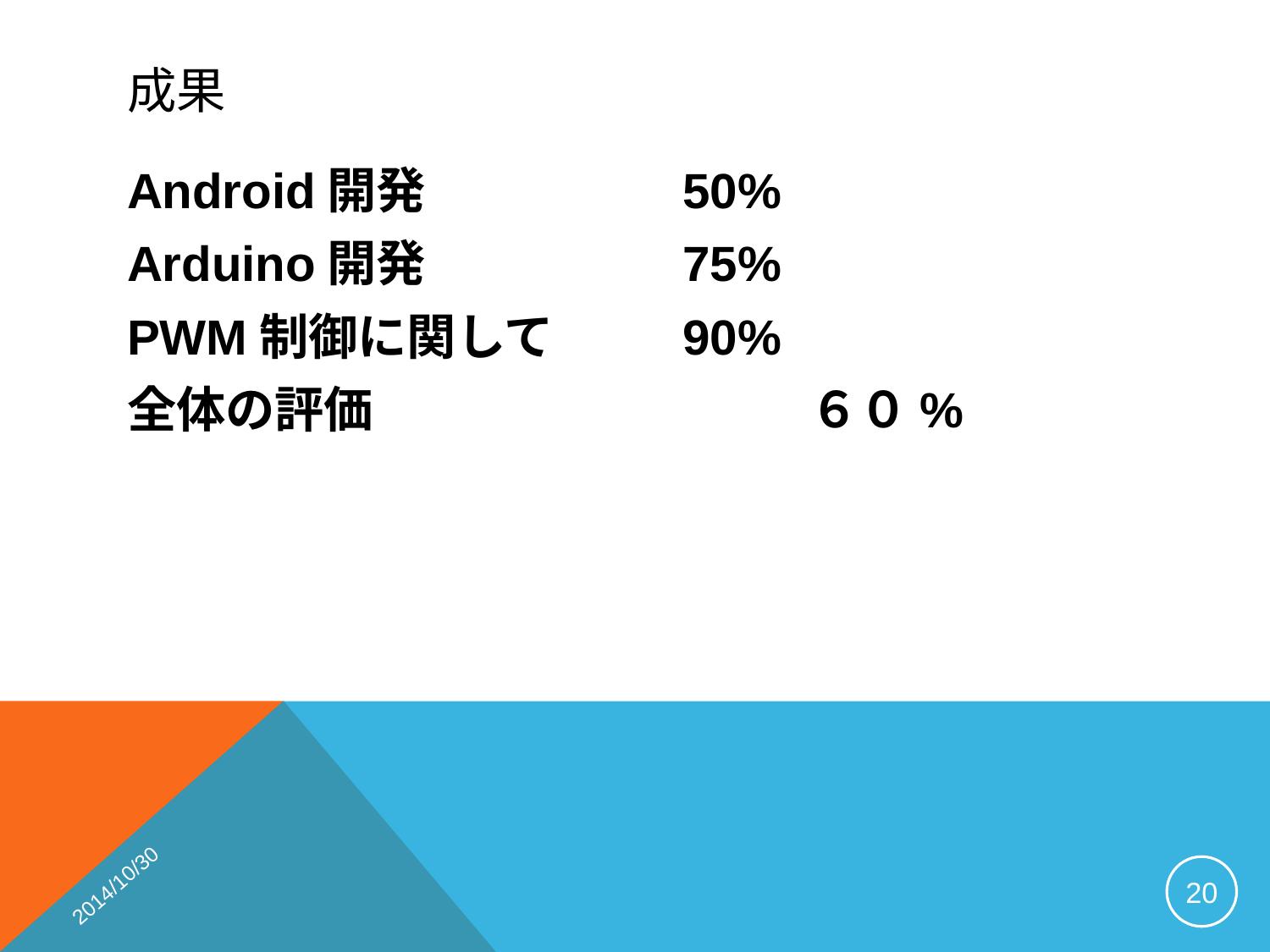

# 成果
Android開発			50%
Arduino開発			75%
PWM制御に関して		90%
全体の評価				６０%
2014/10/30
20